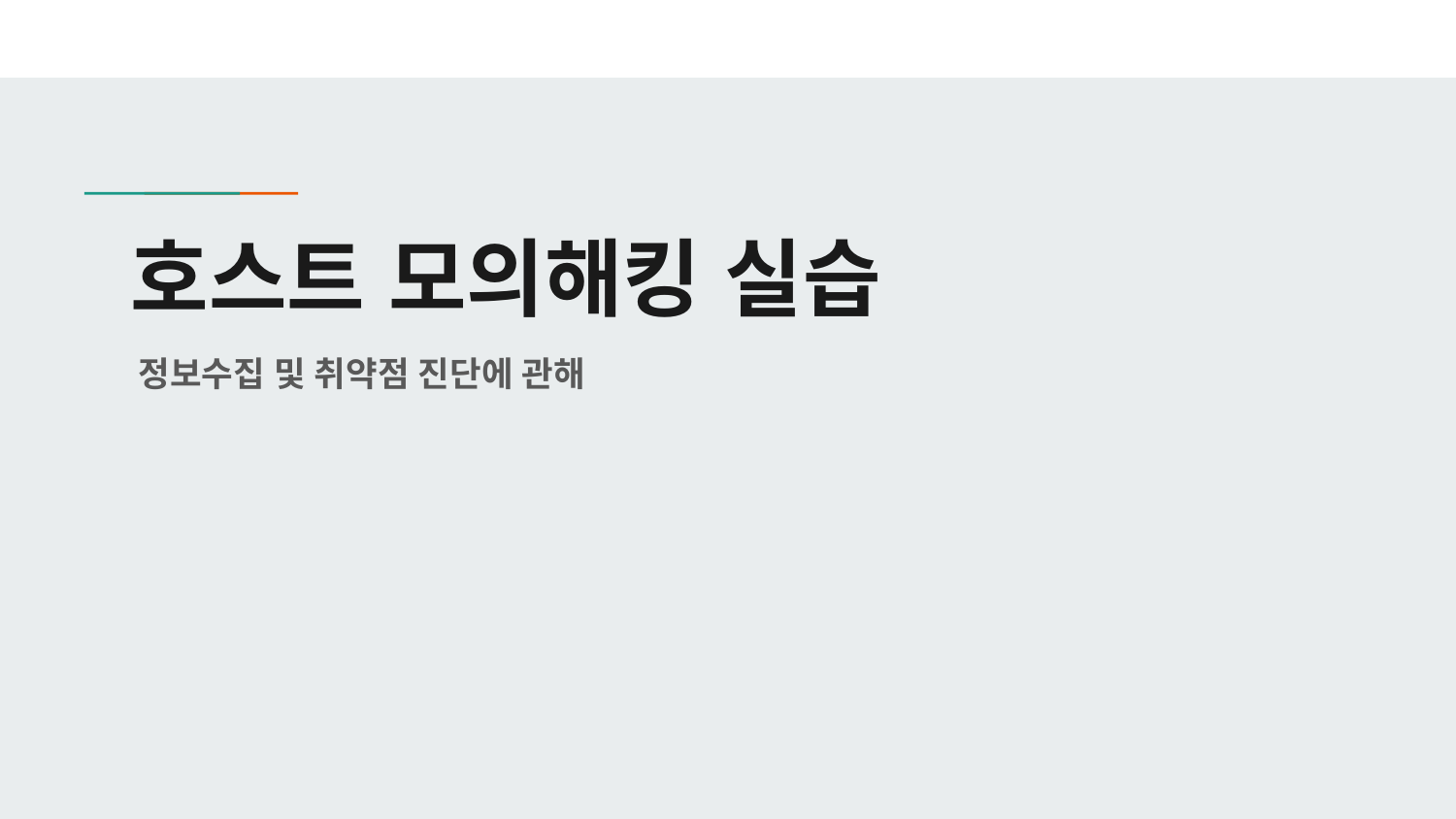

# 호스트 모의해킹 실습
정보수집 및 취약점 진단에 관해